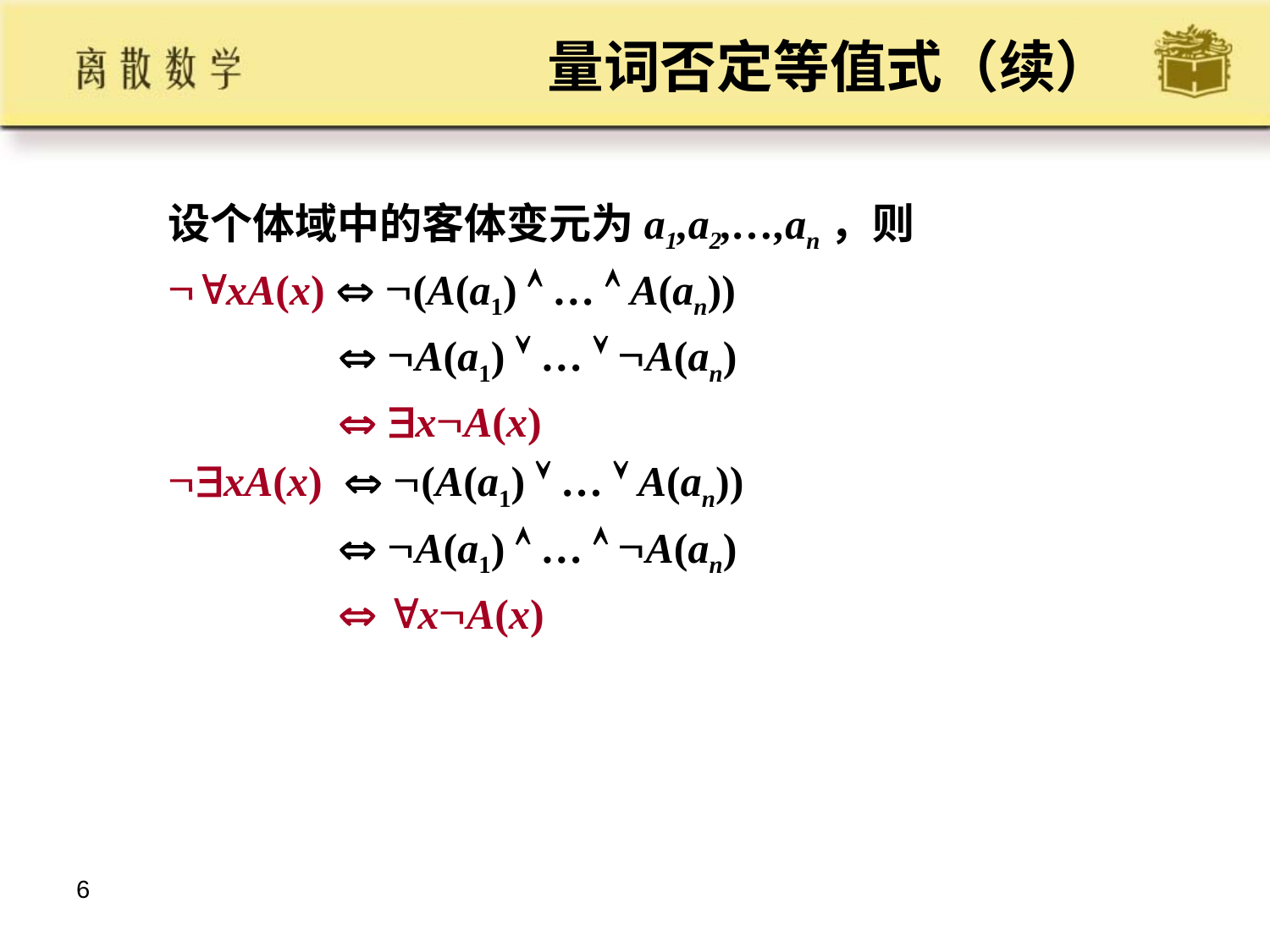

# 量词否定等值式（续）
设个体域中的客体变元为a1,a2,…,an，则
¬∀xA(x) ⇔ ¬(A(a1) ∧ … ∧ A(an))
                ⇔ ¬A(a1) ∨ … ∨ ¬A(an)
                ⇔ ∃x¬A(x)
¬∃xA(x)  ⇔ ¬(A(a1) ∨ … ∨ A(an))
                ⇔ ¬A(a1) ∧ … ∧ ¬A(an)
                ⇔ ∀x¬A(x)
6